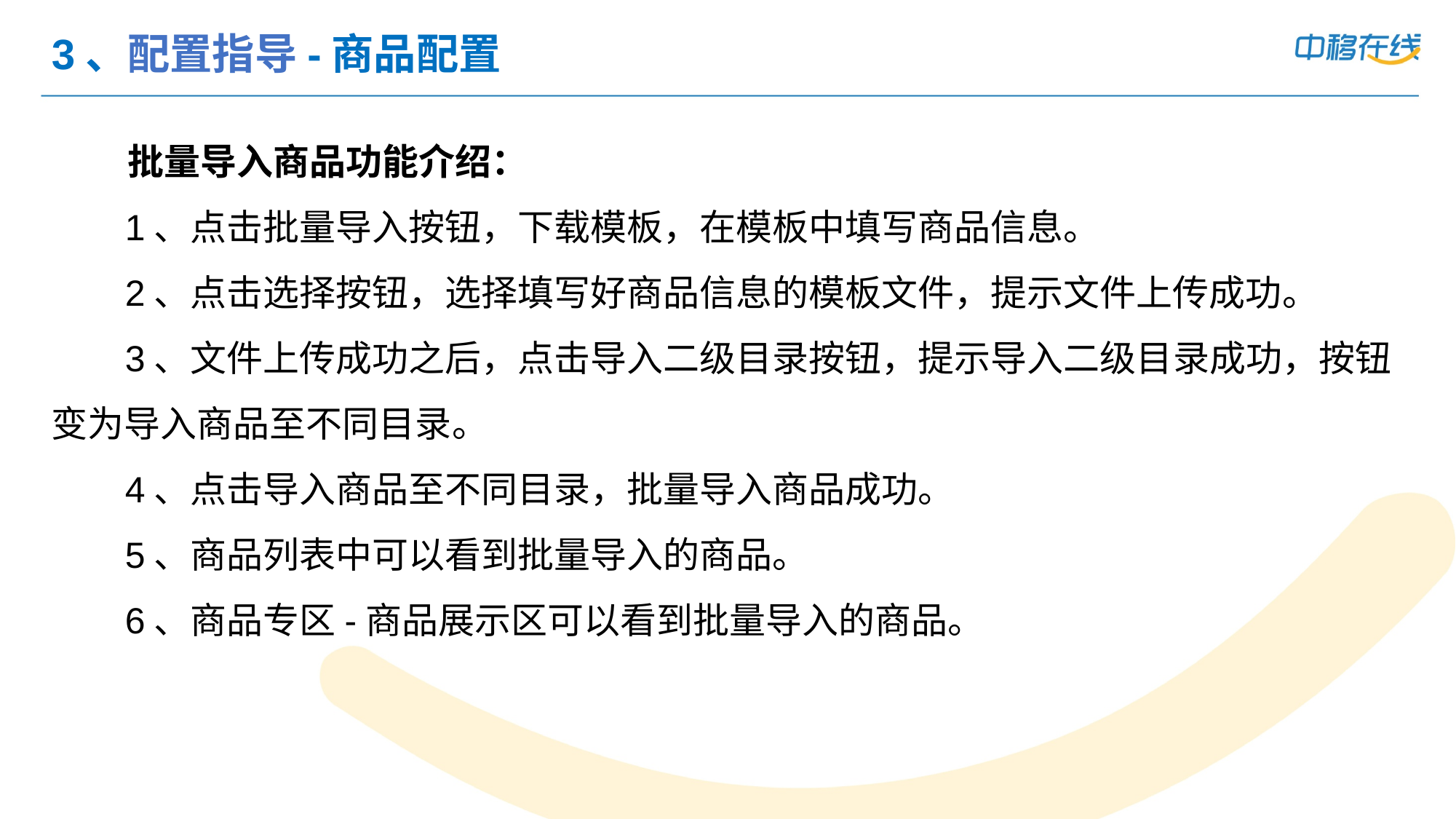

# 3、配置指导-商品配置
   批量导入商品功能介绍：
   1、点击批量导入按钮，下载模板，在模板中填写商品信息。
   2、点击选择按钮，选择填写好商品信息的模板文件，提示文件上传成功。
   3、文件上传成功之后，点击导入二级目录按钮，提示导入二级目录成功，按钮变为导入商品至不同目录。
   4、点击导入商品至不同目录，批量导入商品成功。
   5、商品列表中可以看到批量导入的商品。
   6、商品专区-商品展示区可以看到批量导入的商品。